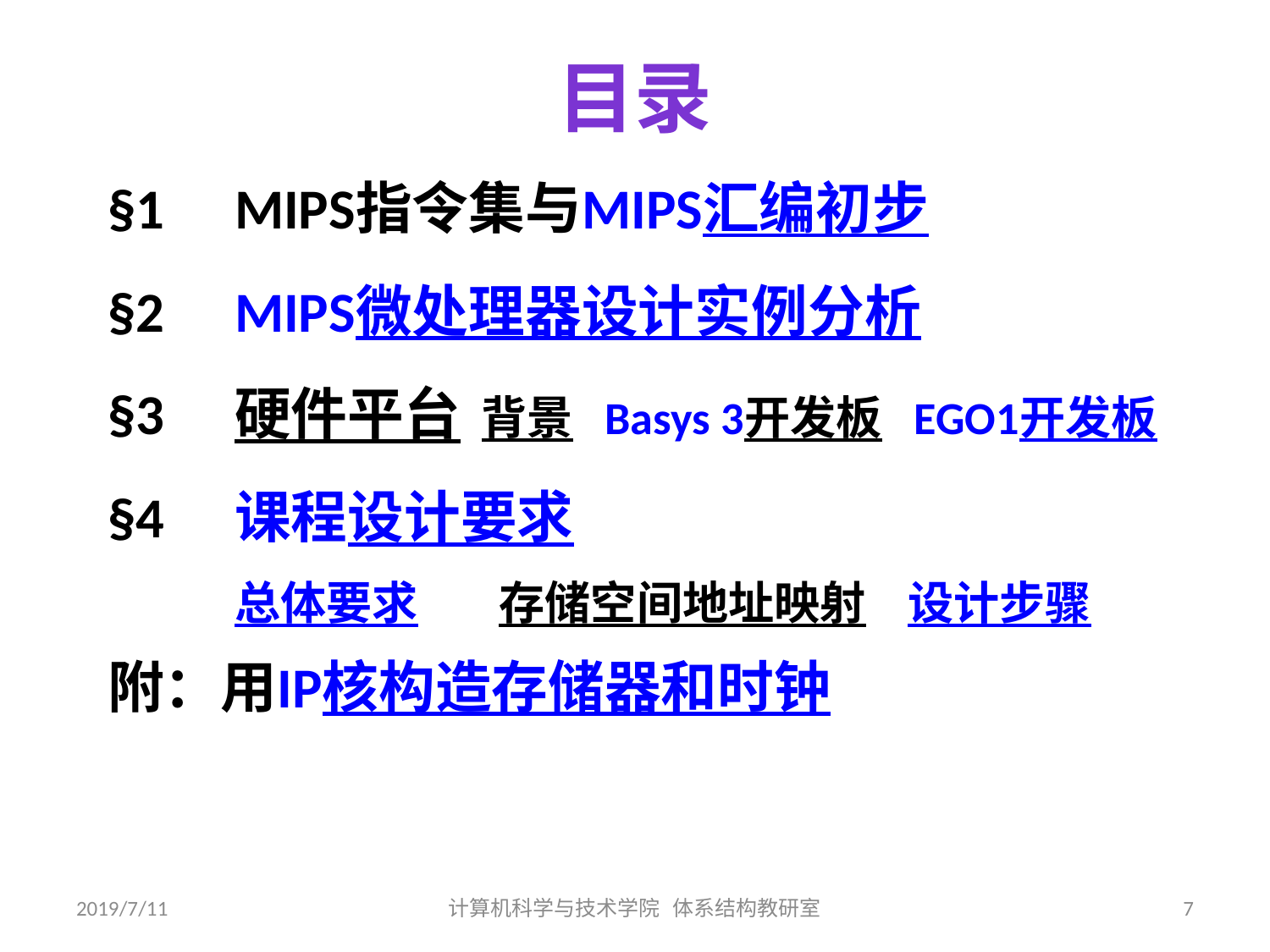

# 目录
§1 	MIPS指令集与MIPS汇编初步
§2 	MIPS微处理器设计实例分析
§3 	硬件平台  背景  Basys 3开发板  EGO1开发板
§4 	课程设计要求
	总体要求	 存储空间地址映射    设计步骤
附：用IP核构造存储器和时钟
2019/7/11
计算机科学与技术学院  体系结构教研室
7